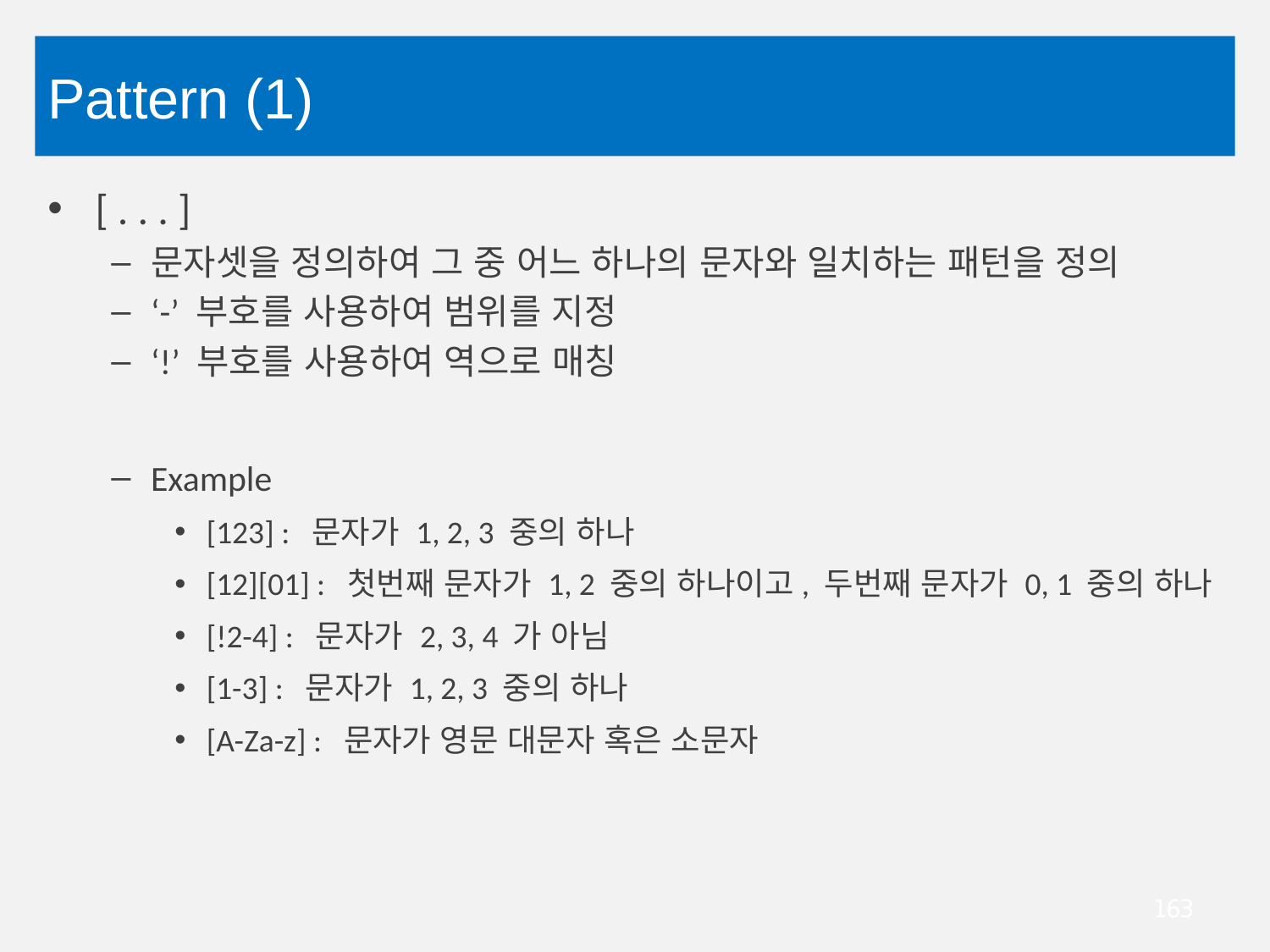

# Pattern (1)
[ . . . ]
문자셋을 정의하여 그 중 어느 하나의 문자와 일치하는 패턴을 정의
‘-’ 부호를 사용하여 범위를 지정
‘!’ 부호를 사용하여 역으로 매칭

Example
[123] :  문자가 1, 2, 3 중의 하나
[12][01] :  첫번째 문자가 1, 2 중의 하나이고, 두번째 문자가 0, 1 중의 하나
[!2-4] :  문자가 2, 3, 4 가 아님
[1-3] :  문자가 1, 2, 3 중의 하나
[A-Za-z] :  문자가 영문 대문자 혹은 소문자
163